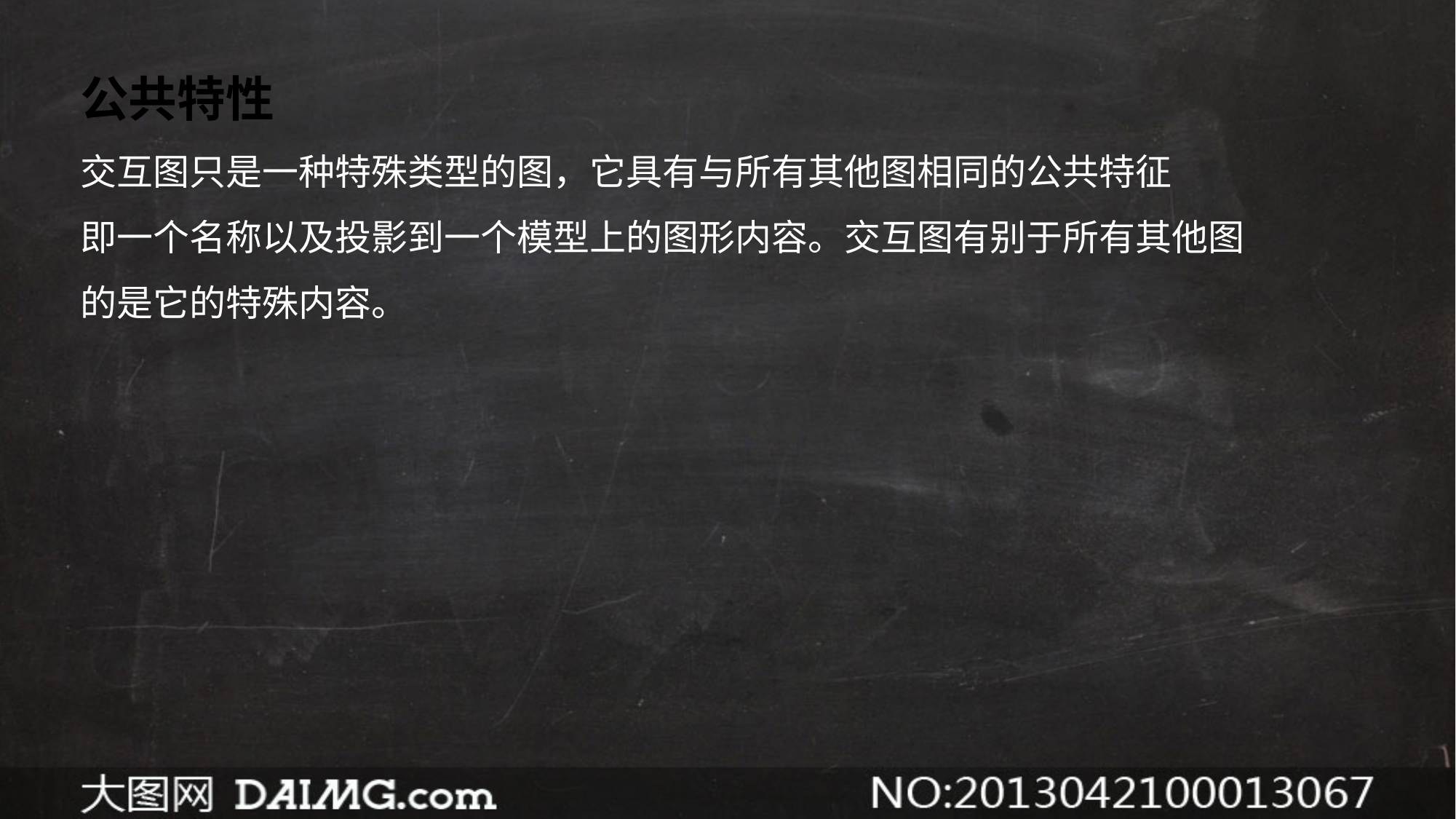

公共特性
交互图只是一种特殊类型的图，它具有与所有其他图相同的公共特征
即一个名称以及投影到一个模型上的图形内容。交互图有别于所有其他图的是它的特殊内容。